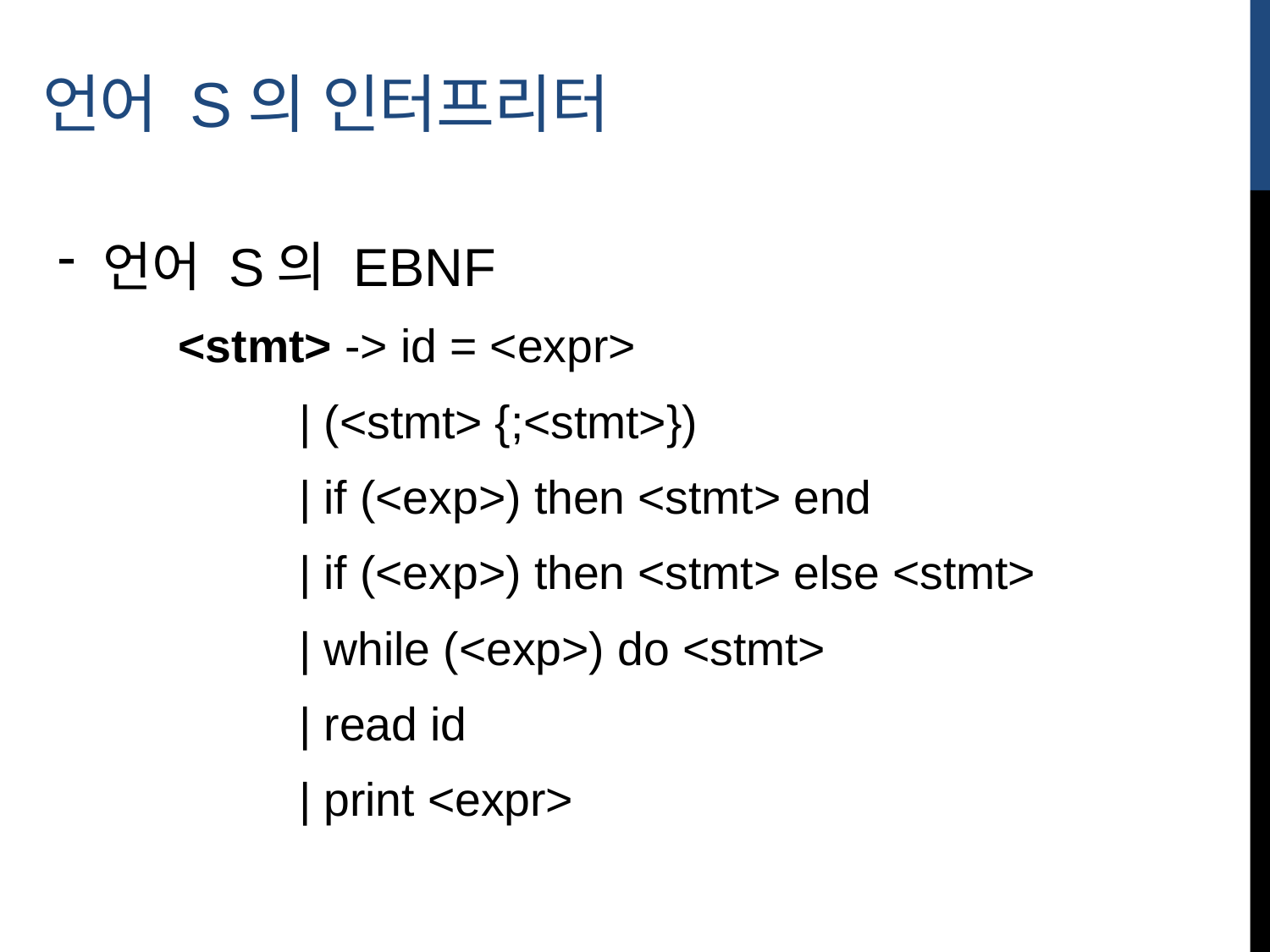

# 언어 S의 인터프리터
언어 S의 EBNF
	<stmt> -> id = <expr>
 		| (<stmt> {;<stmt>})
		| if (<exp>) then <stmt> end
		| if (<exp>) then <stmt> else <stmt>
		| while (<exp>) do <stmt>
		| read id
		| print <expr>